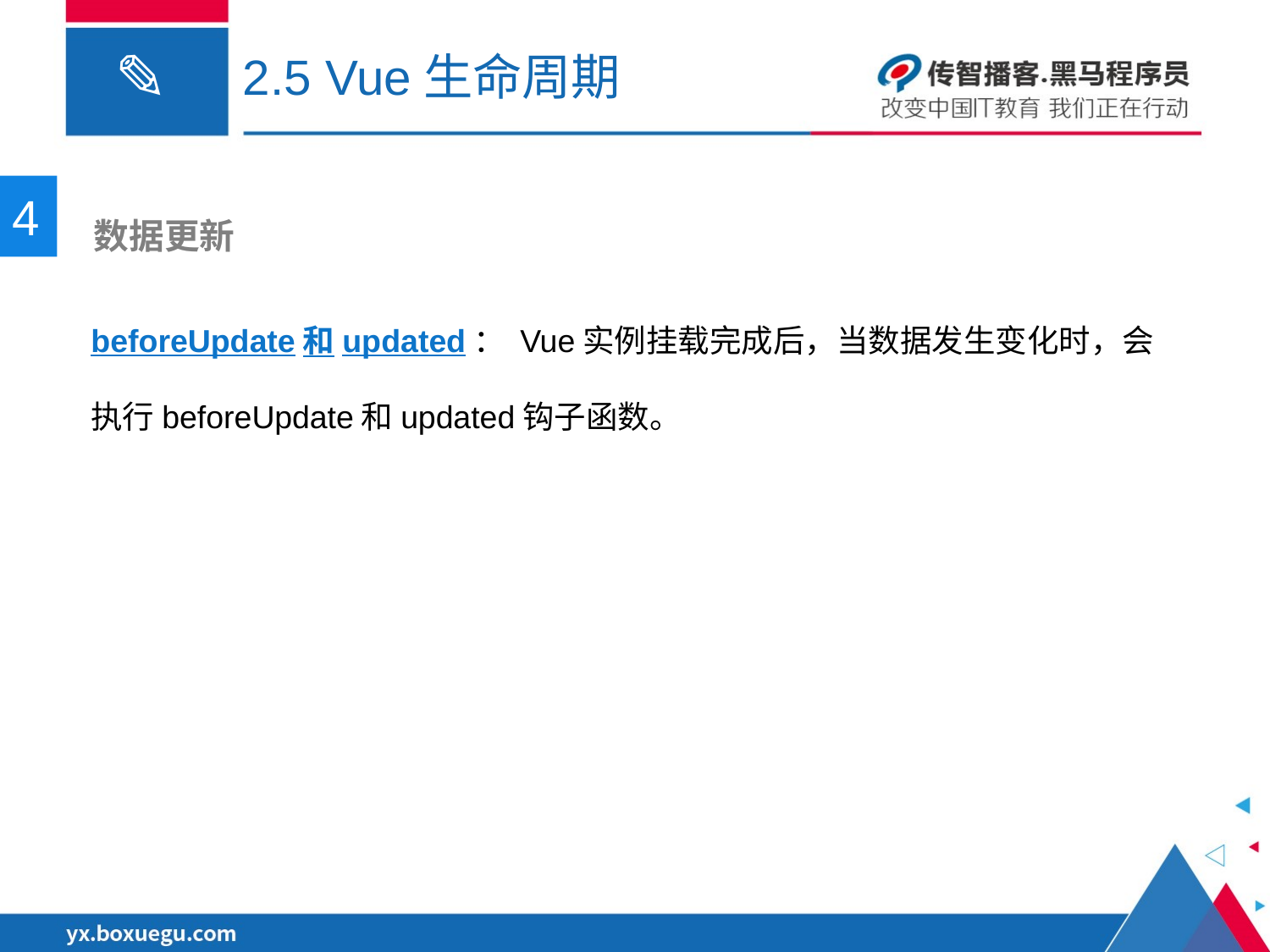

# 2.5 Vue生命周期

4
  数据更新
beforeUpdate和updated： Vue实例挂载完成后，当数据发生变化时，会执行beforeUpdate和updated钩子函数。